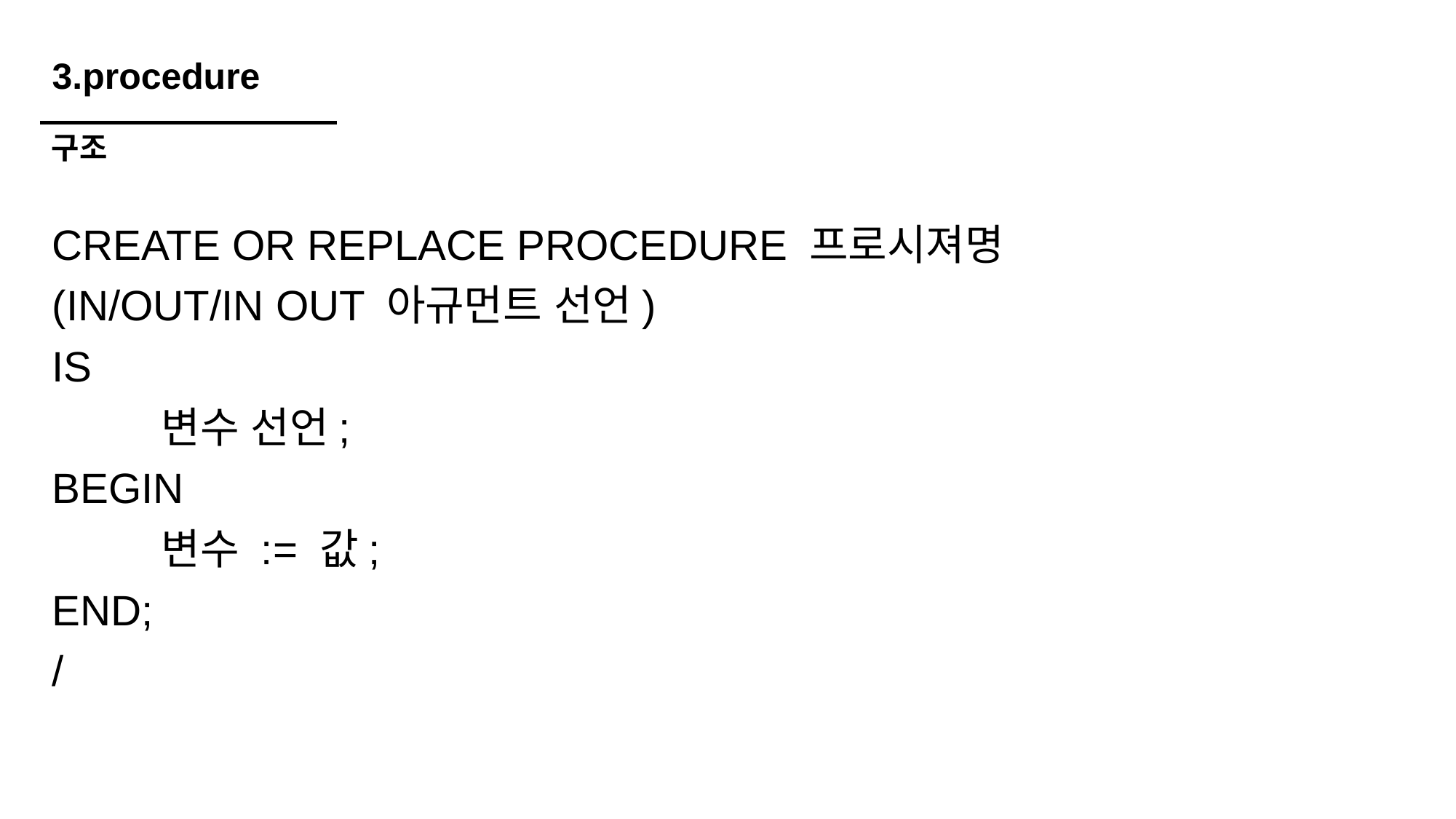

# 3.procedure
구조
CREATE OR REPLACE PROCEDURE 프로시져명
(IN/OUT/IN OUT 아규먼트 선언)
IS
	변수 선언;
BEGIN
	변수 := 값;
END;
/